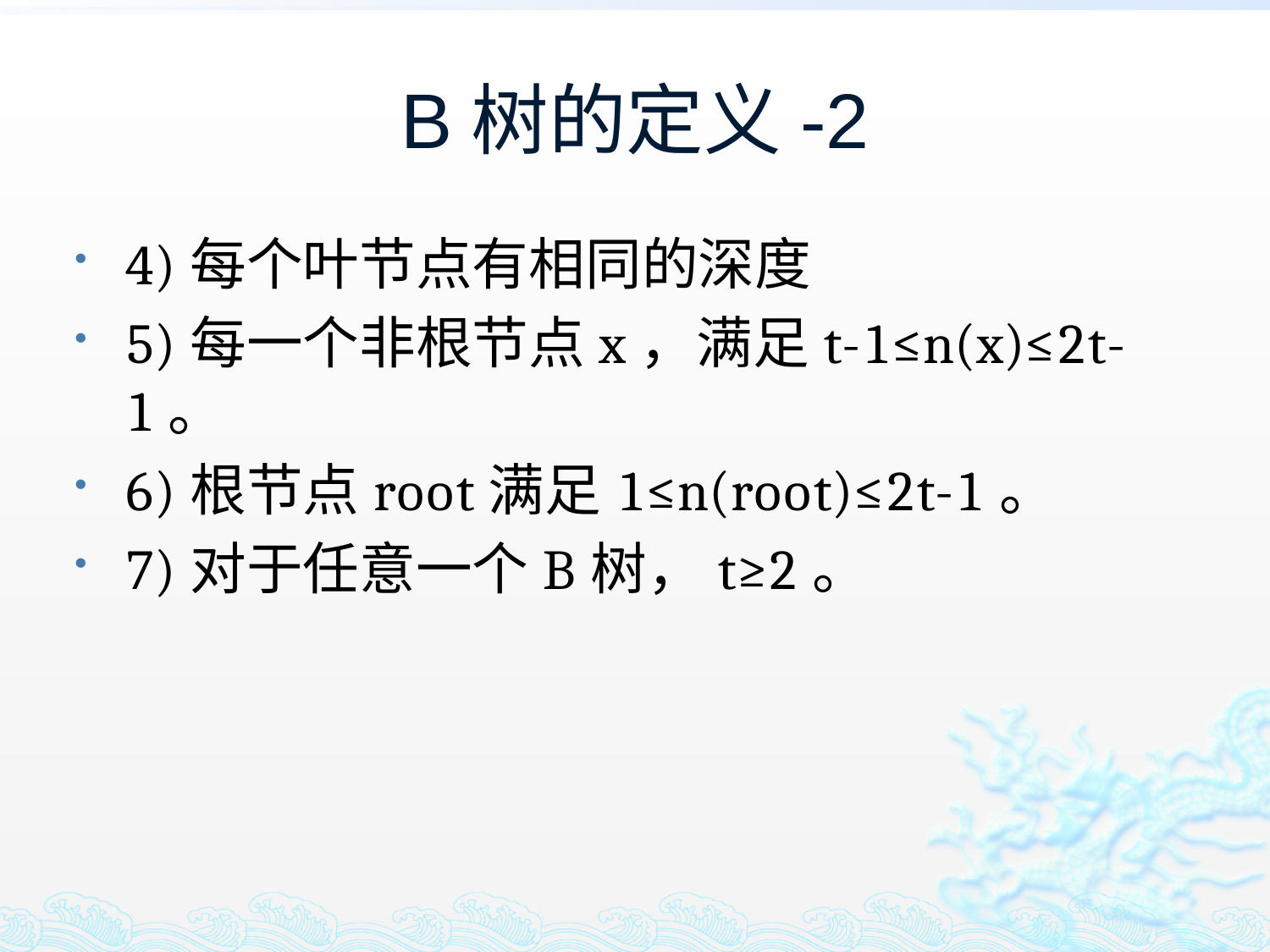

# B树的定义-2
4)每个叶节点有相同的深度
5)每一个非根节点x，满足t-1≤n(x)≤2t-1。
6)根节点root满足1≤n(root)≤2t-1。
7)对于任意一个B树，t≥2。